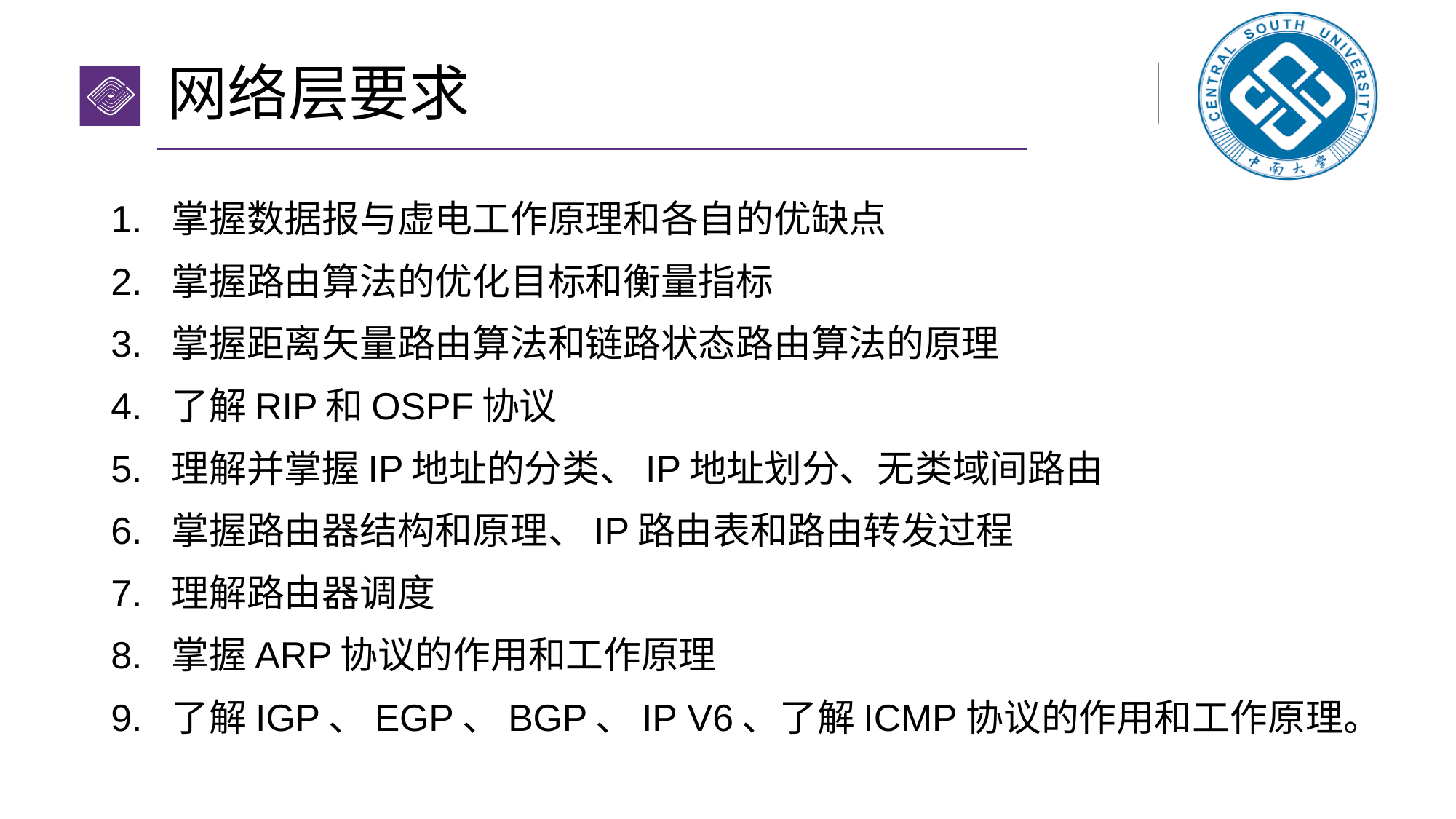

# 网络层要求
掌握数据报与虚电工作原理和各自的优缺点
掌握路由算法的优化目标和衡量指标
掌握距离矢量路由算法和链路状态路由算法的原理
了解RIP和OSPF协议
理解并掌握IP地址的分类、IP地址划分、无类域间路由
掌握路由器结构和原理、IP路由表和路由转发过程
理解路由器调度
掌握ARP协议的作用和工作原理
了解IGP、EGP、BGP、IP V6、了解ICMP协议的作用和工作原理。
5